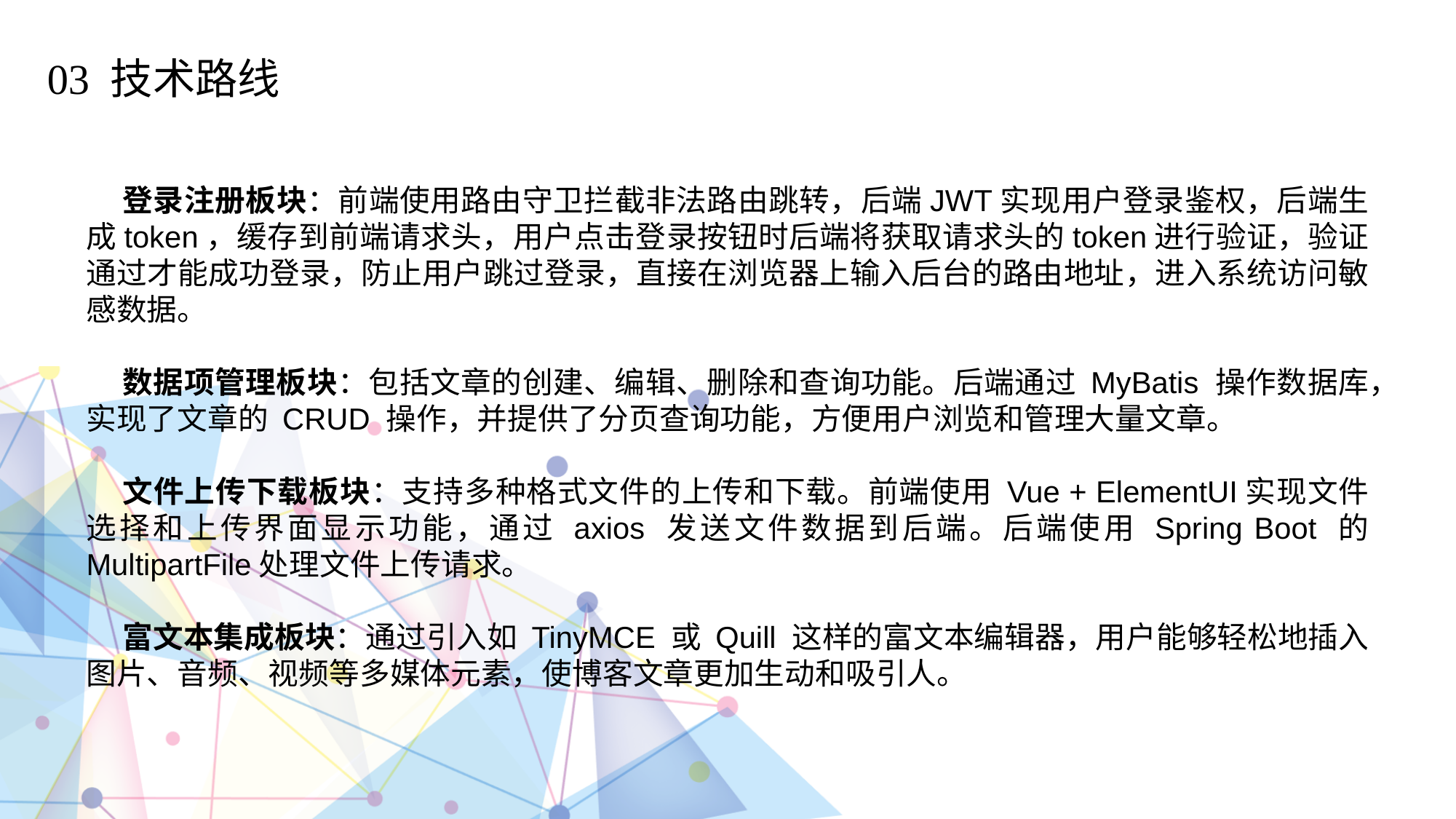

03 技术路线

登录注册板块：前端使用路由守卫拦截非法路由跳转，后端JWT实现用户登录鉴权，后端生成token，缓存到前端请求头，用户点击登录按钮时后端将获取请求头的token进行验证，验证通过才能成功登录，防止用户跳过登录，直接在浏览器上输入后台的路由地址，进入系统访问敏感数据。

数据项管理板块：包括文章的创建、编辑、删除和查询功能。后端通过 MyBatis 操作数据库，实现了文章的 CRUD 操作，并提供了分页查询功能，方便用户浏览和管理大量文章。

文件上传下载板块：支持多种格式文件的上传和下载。前端使用 Vue + ElementUI实现文件选择和上传界面显示功能，通过 axios 发送文件数据到后端。后端使用 Spring Boot 的 MultipartFile处理文件上传请求。

富文本集成板块：通过引入如 TinyMCE 或 Quill 这样的富文本编辑器，用户能够轻松地插入图片、音频、视频等多媒体元素，使博客文章更加生动和吸引人。